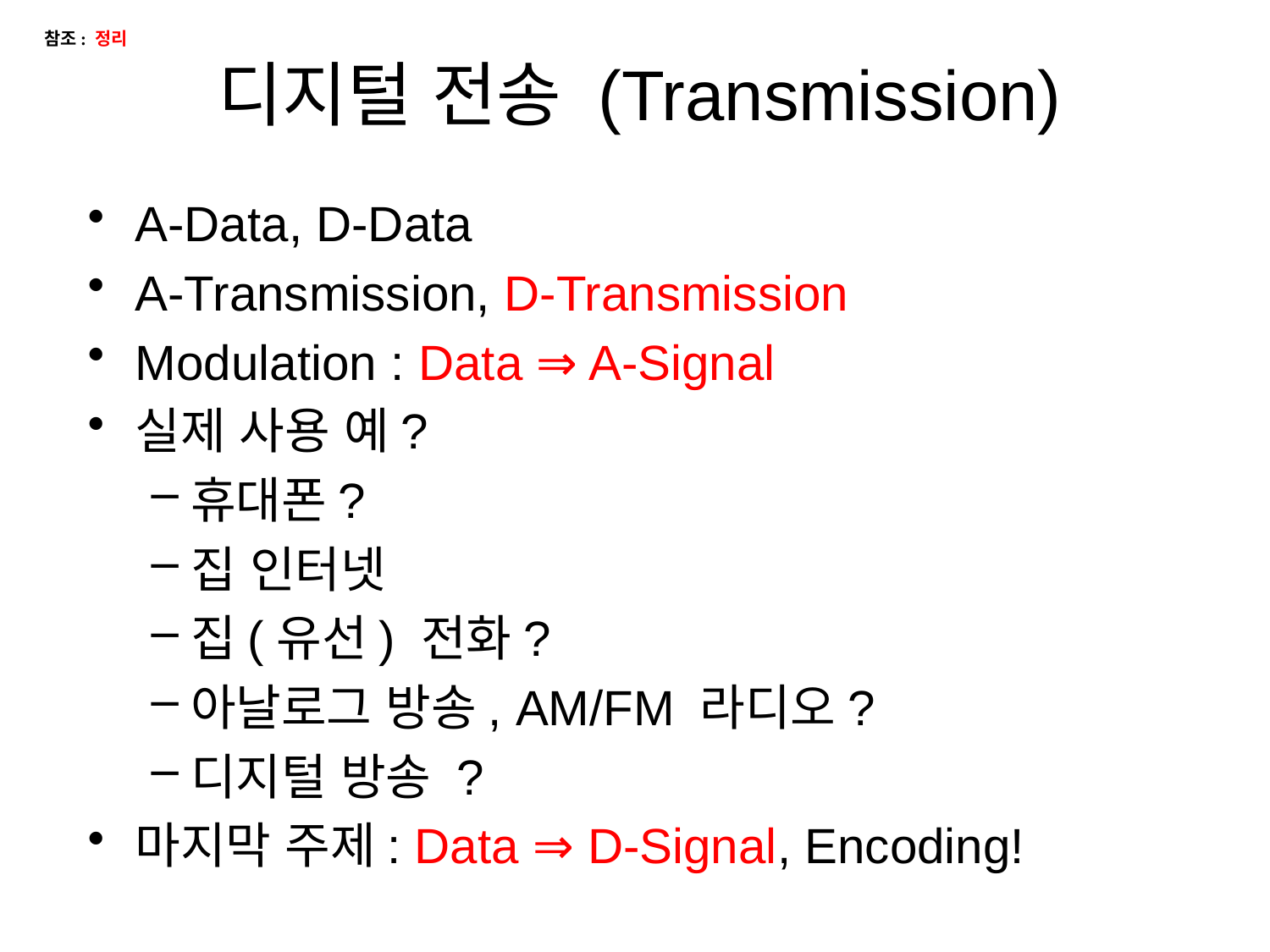

참조: 정리
# 디지털 전송 (Transmission)
A-Data, D-Data
A-Transmission, D-Transmission
Modulation : Data ⇒ A-Signal
실제 사용 예?
휴대폰?
집 인터넷
집(유선) 전화?
아날로그 방송, AM/FM 라디오?
디지털 방송 ?
마지막 주제: Data ⇒ D-Signal, Encoding!